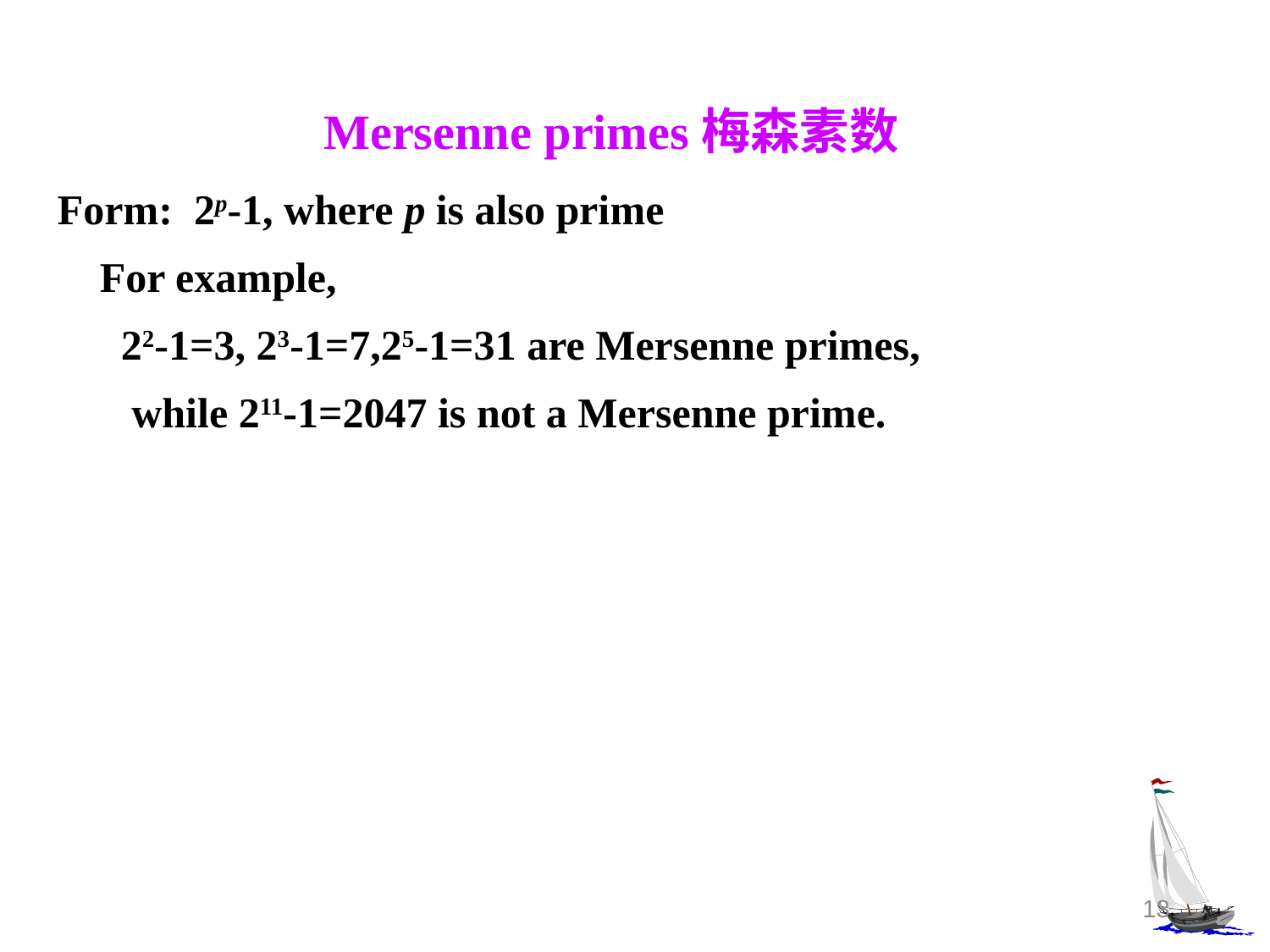

Mersenne primes梅森素数
Form:  2p-1, where p is also prime
    For example,
      22-1=3, 23-1=7,25-1=31 are Mersenne primes,
       while 211-1=2047 is not a Mersenne prime.
13